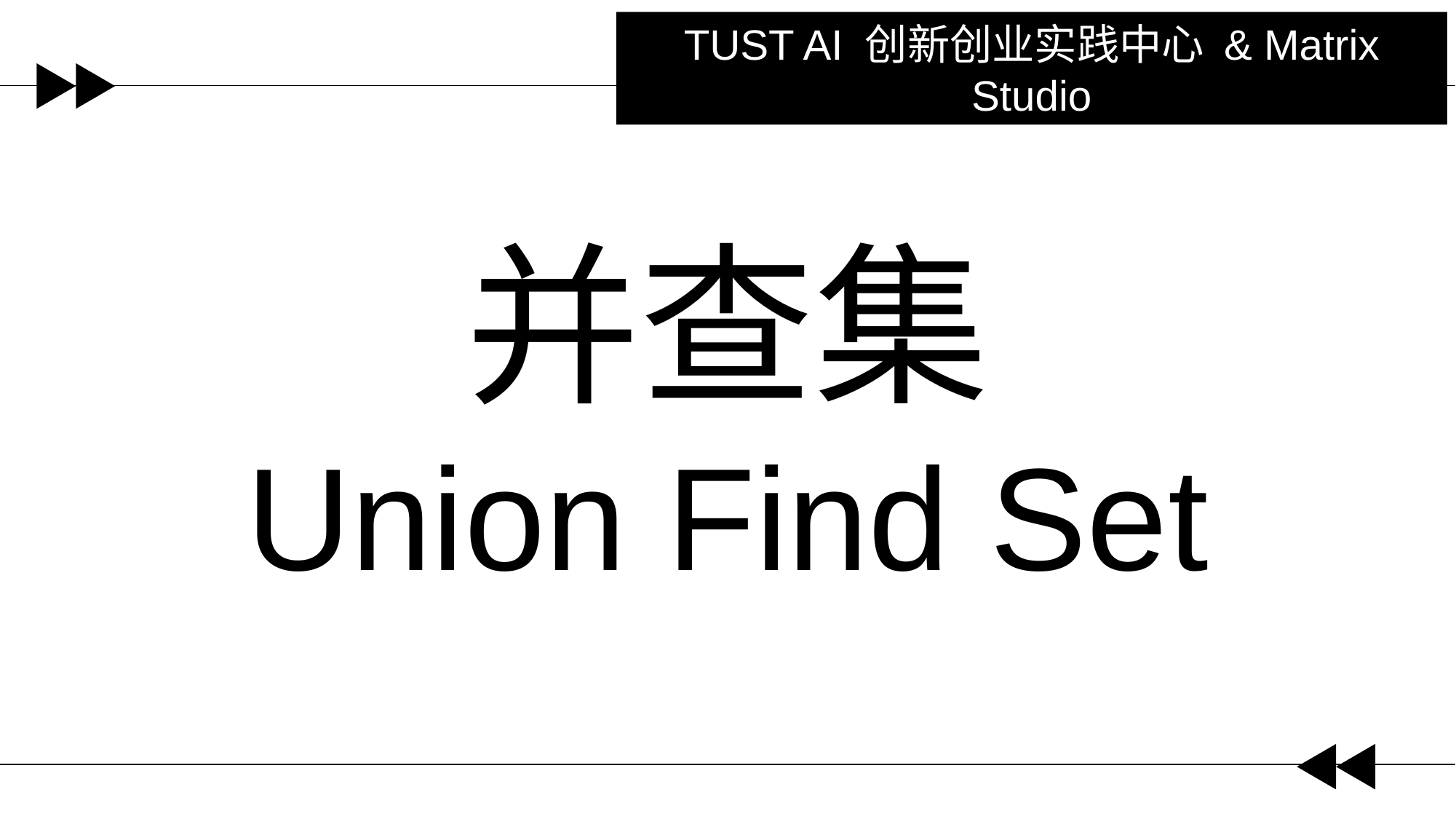

TUST AI 创新创业实践中心 & Matrix Studio

并查集
Union Find Set